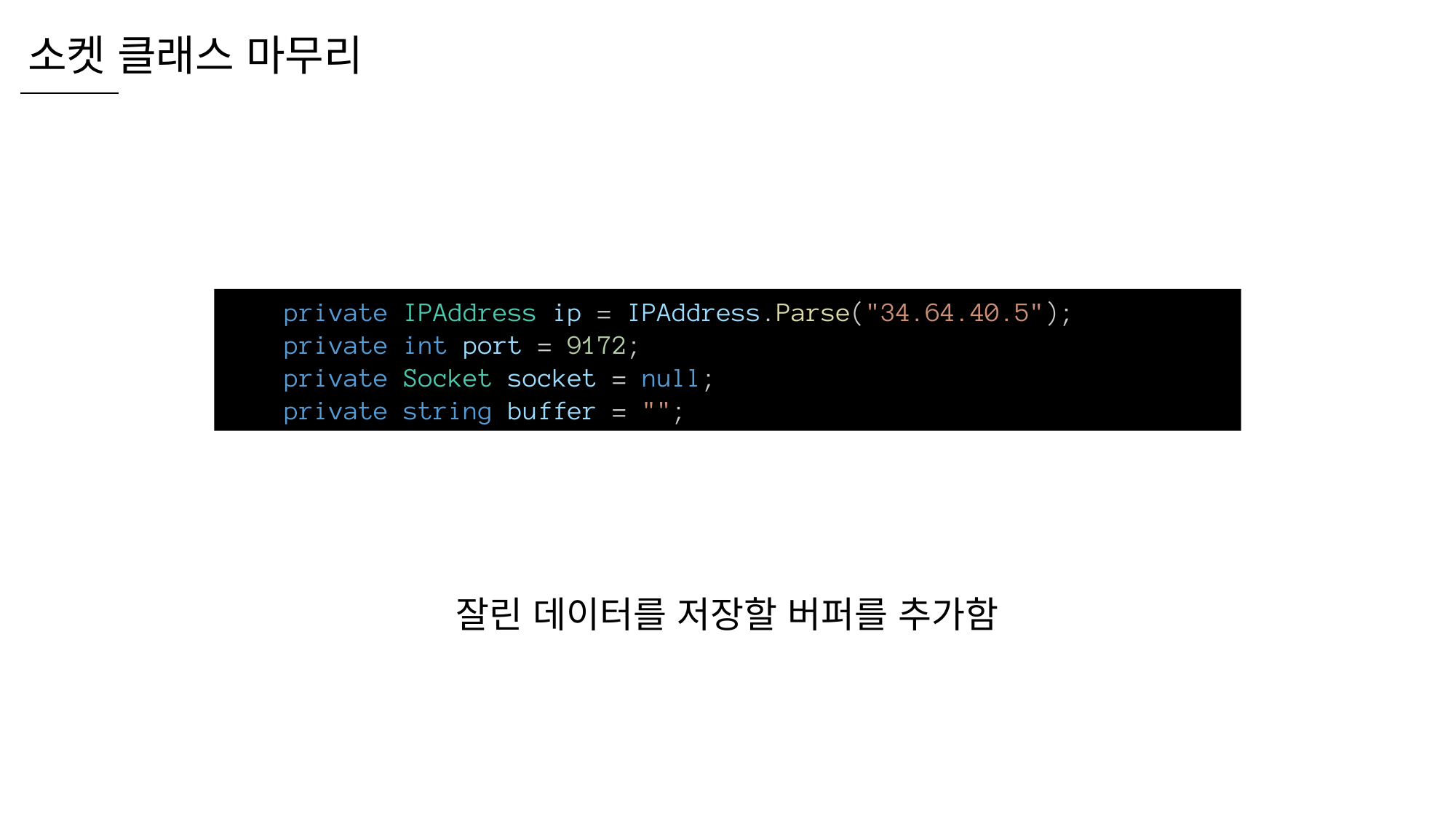

소켓 클래스 마무리
    private IPAddress ip = IPAddress.Parse("34.64.40.5");
    private int port = 9172;
    private Socket socket = null;
    private string buffer = "";
잘린 데이터를 저장할 버퍼를 추가함